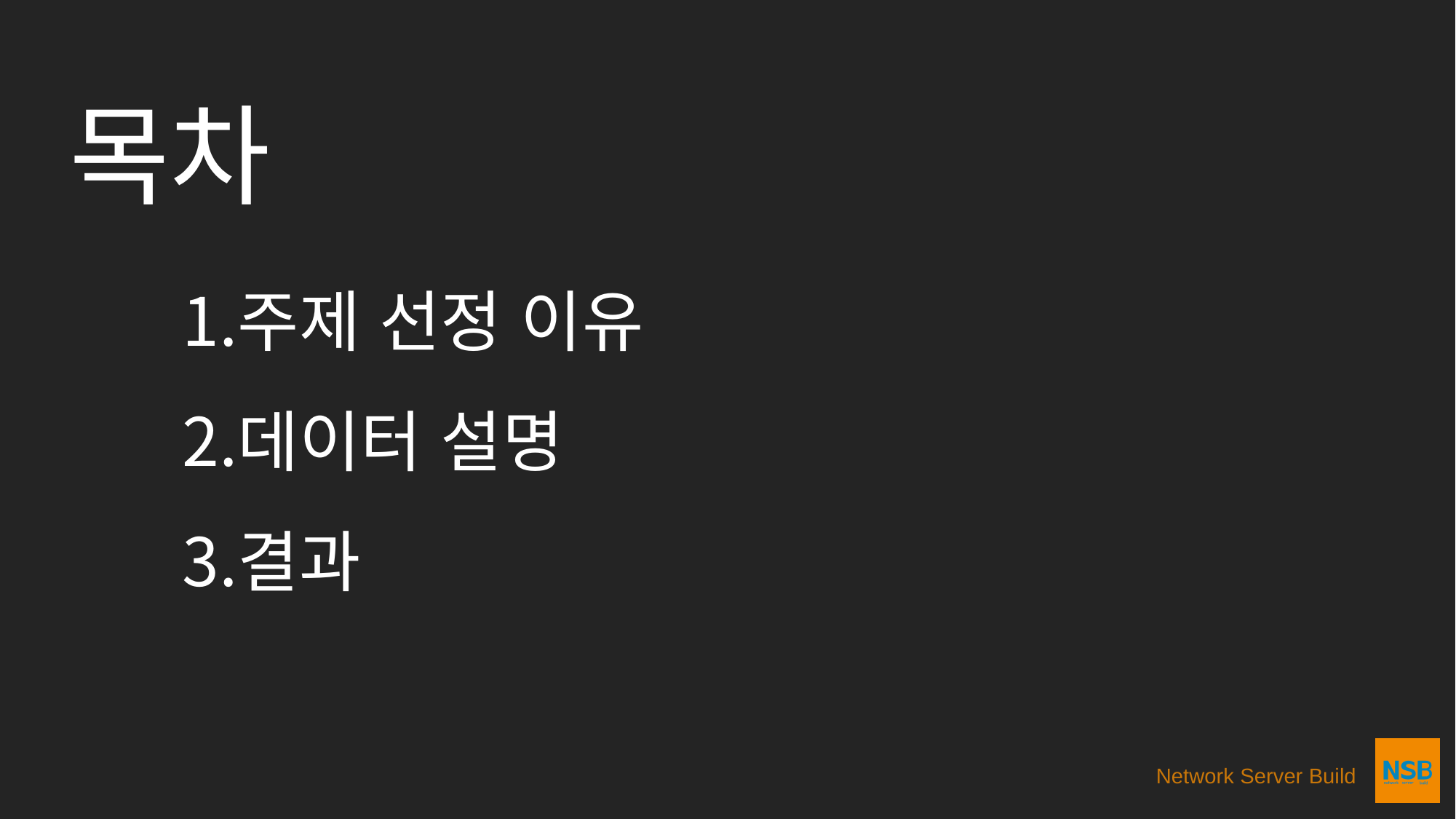

목차
주제 선정 이유
데이터 설명
결과